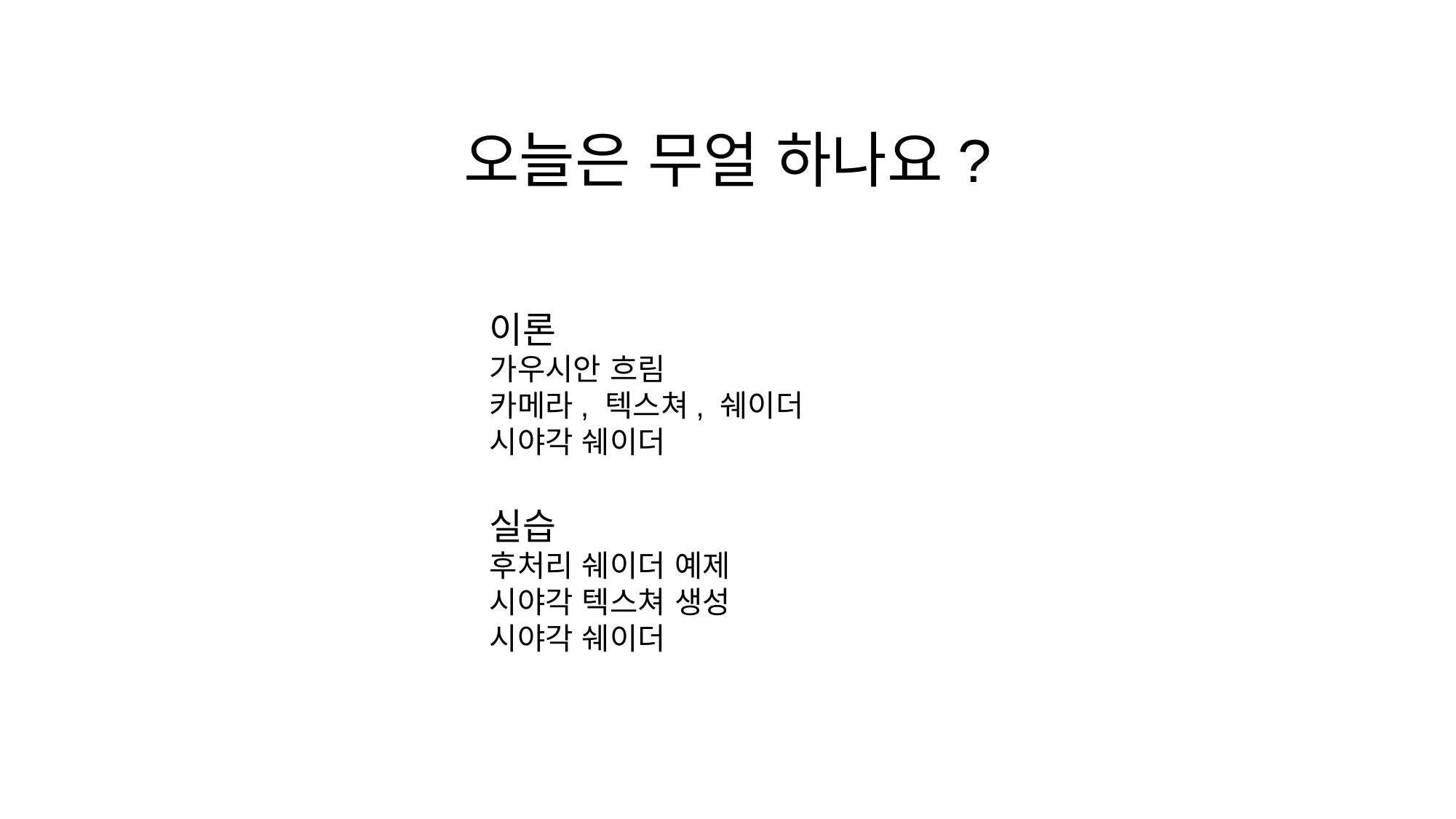

오늘은 무얼 하나요?
이론
가우시안 흐림
카메라, 텍스쳐, 쉐이더
시야각 쉐이더

실습
후처리 쉐이더 예제
시야각 텍스쳐 생성
시야각 쉐이더